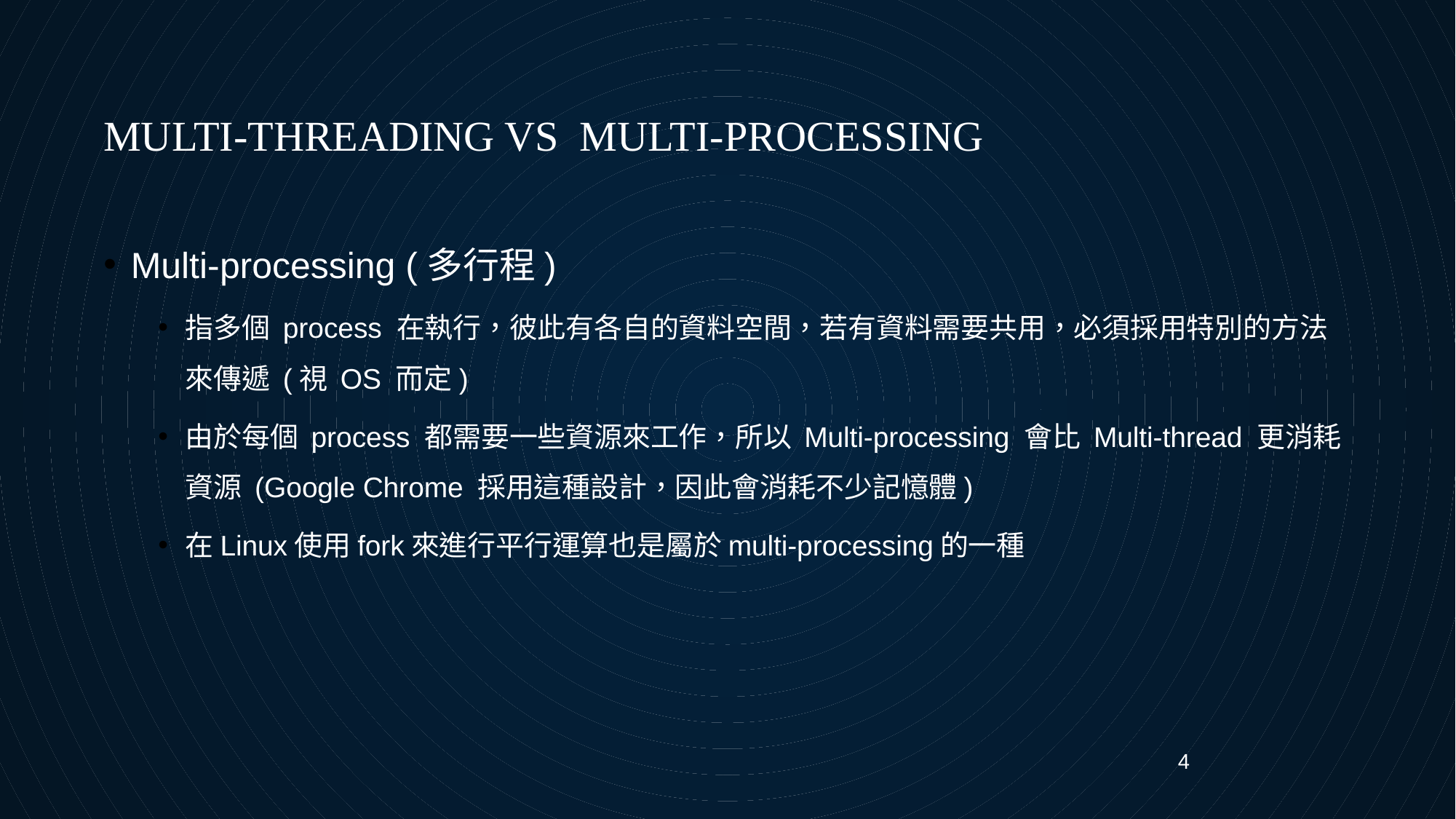

MULTI-THREADING VS  MULTI-PROCESSING
Multi-processing (多行程)
指多個 process 在執行，彼此有各自的資料空間，若有資料需要共用，必須採用特別的方法來傳遞 (視 OS 而定)
由於每個 process 都需要一些資源來工作，所以 Multi-processing 會比 Multi-thread 更消耗資源 (Google Chrome 採用這種設計，因此會消耗不少記憶體)
在Linux使用fork來進行平行運算也是屬於multi-processing的一種
4